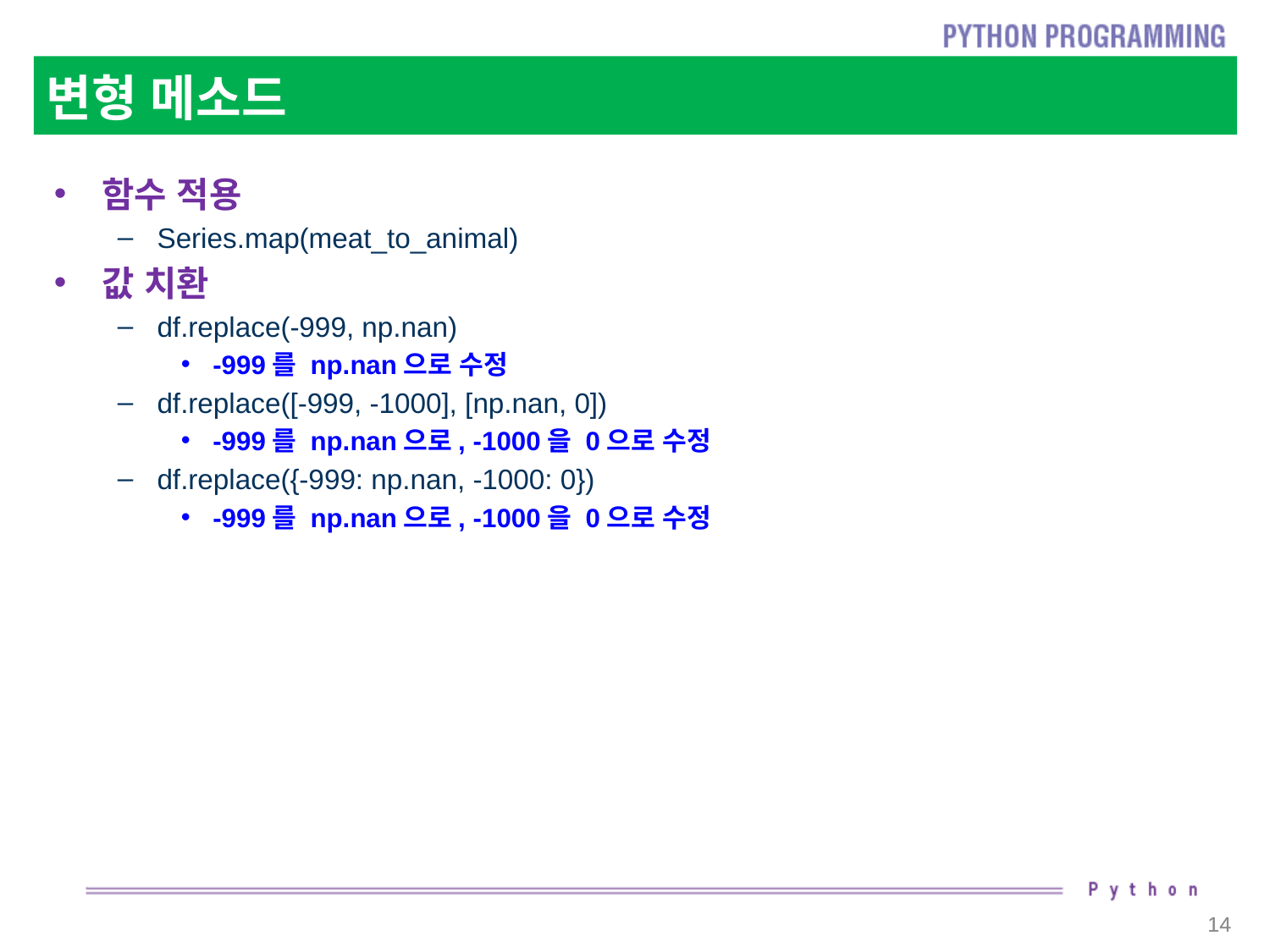

# 변형 메소드
함수 적용
Series.map(meat_to_animal)
값 치환
df.replace(-999, np.nan)
-999를 np.nan으로 수정
df.replace([-999, -1000], [np.nan, 0])
-999를 np.nan으로, -1000을 0으로 수정
df.replace({-999: np.nan, -1000: 0})
-999를 np.nan으로, -1000을 0으로 수정

14